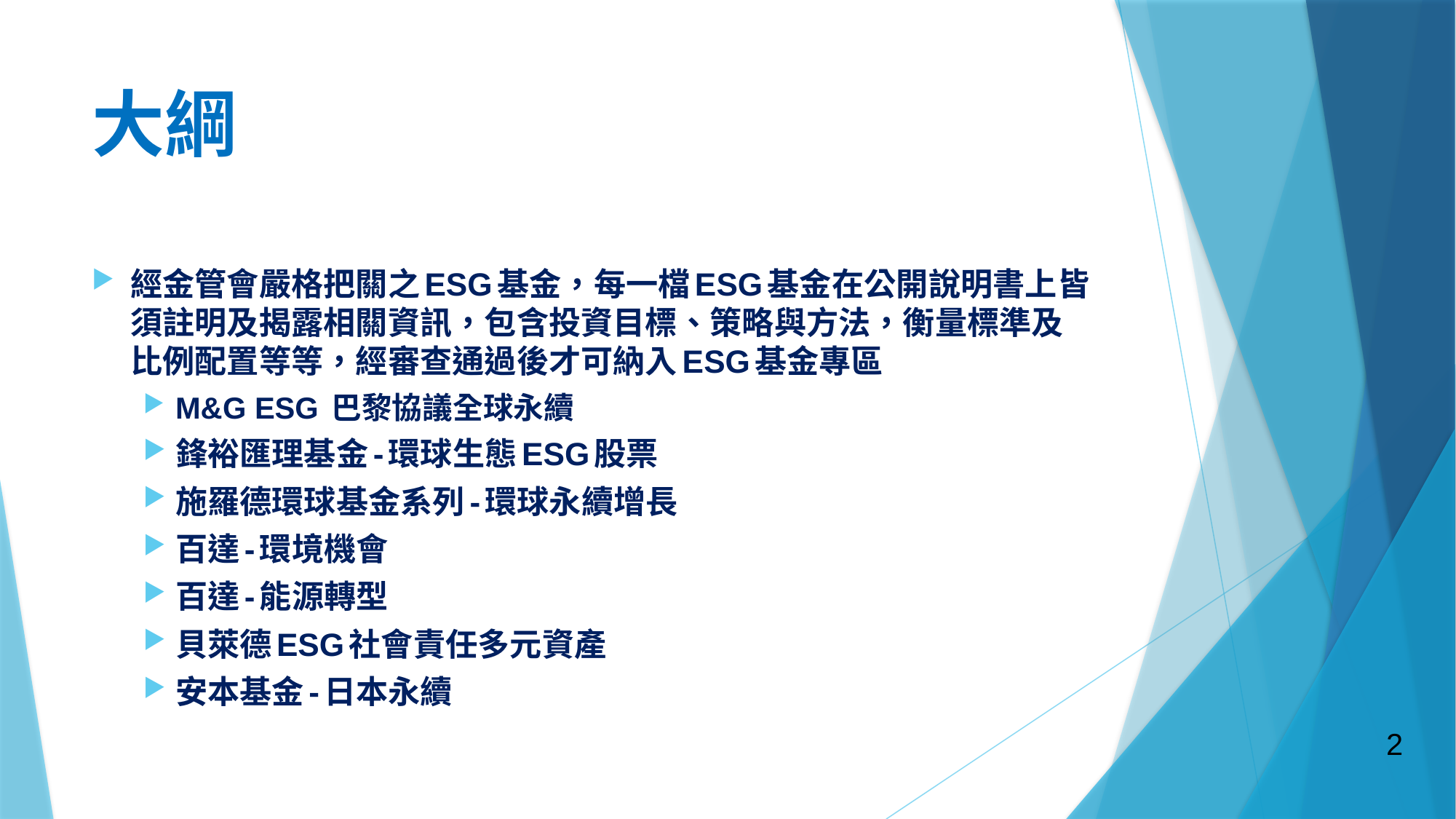

# 大綱
經金管會嚴格把關之ESG基金，每一檔ESG基金在公開說明書上皆須註明及揭露相關資訊，包含投資目標、策略與方法，衡量標準及比例配置等等，經審查通過後才可納入ESG基金專區
M&G ESG 巴黎協議全球永續
鋒裕匯理基金-環球生態ESG股票
施羅德環球基金系列-環球永續增長
百達-環境機會
百達-能源轉型
貝萊德ESG社會責任多元資產
安本基金-日本永續
2